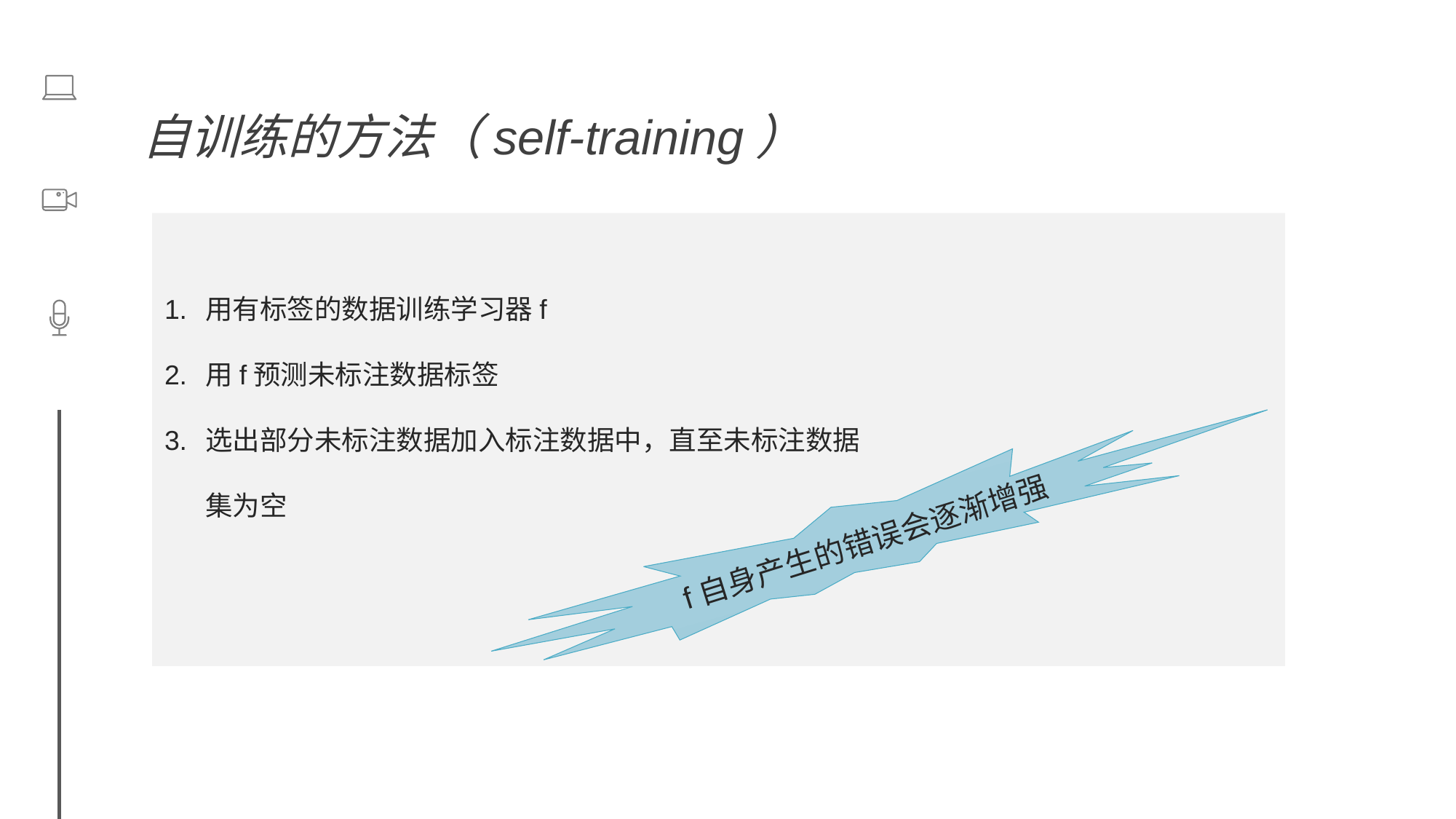

自训练的方法（self-training）

用有标签的数据训练学习器f
用f预测未标注数据标签
选出部分未标注数据加入标注数据中，直至未标注数据集为空

f自身产生的错误会逐渐增强